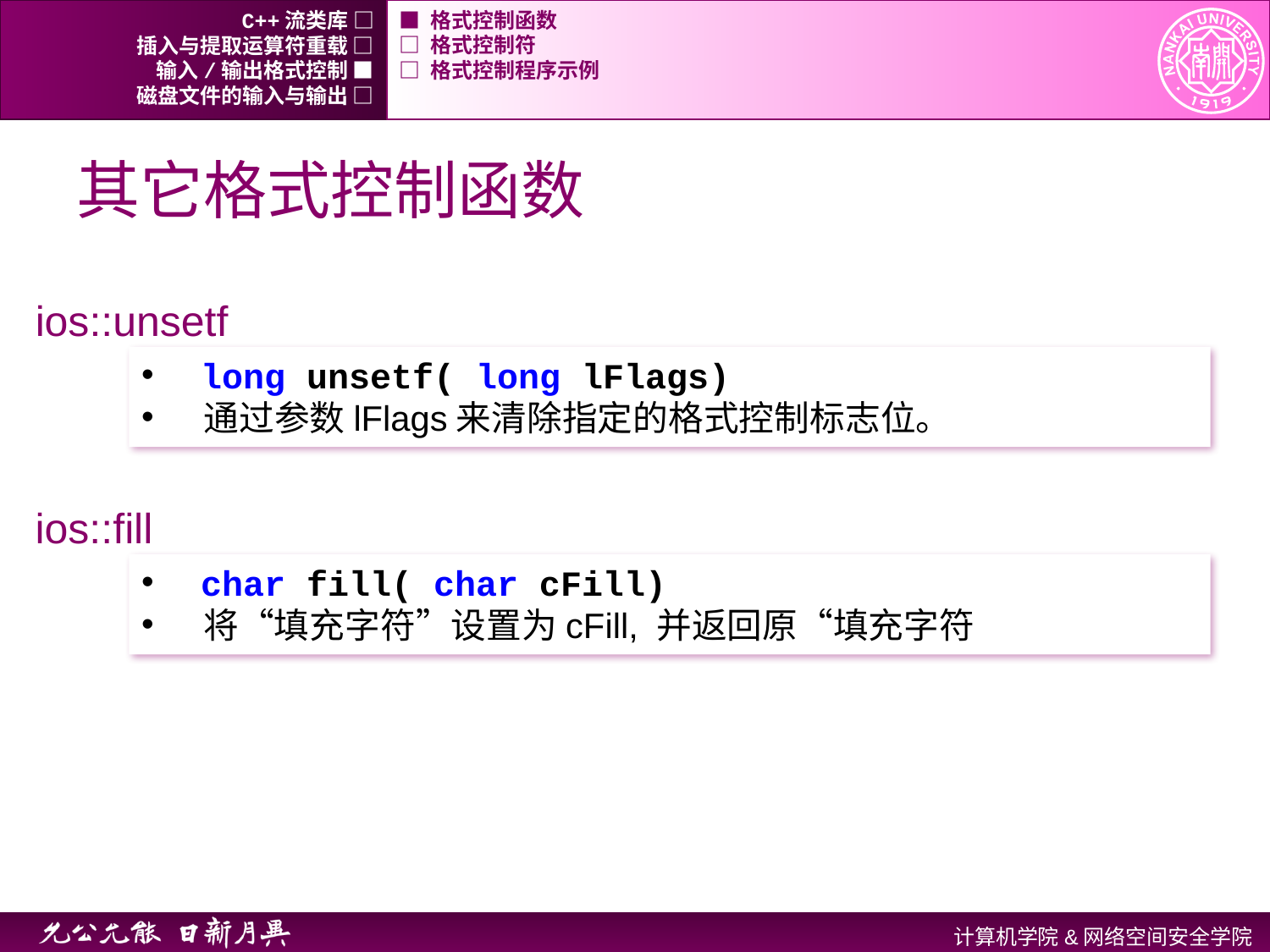

C++流类库 □
■ 格式控制函数
插入与提取运算符重载 □
□ 格式控制符
输入/输出格式控制 ■
□ 格式控制程序示例
磁盘文件的输入与输出 □
# 其它格式控制函数
ios::unsetf
 long unsetf( long lFlags)
  通过参数lFlags来清除指定的格式控制标志位。
ios::fill
 char fill( char cFill)
  将“填充字符”设置为cFill, 并返回原“填充字符